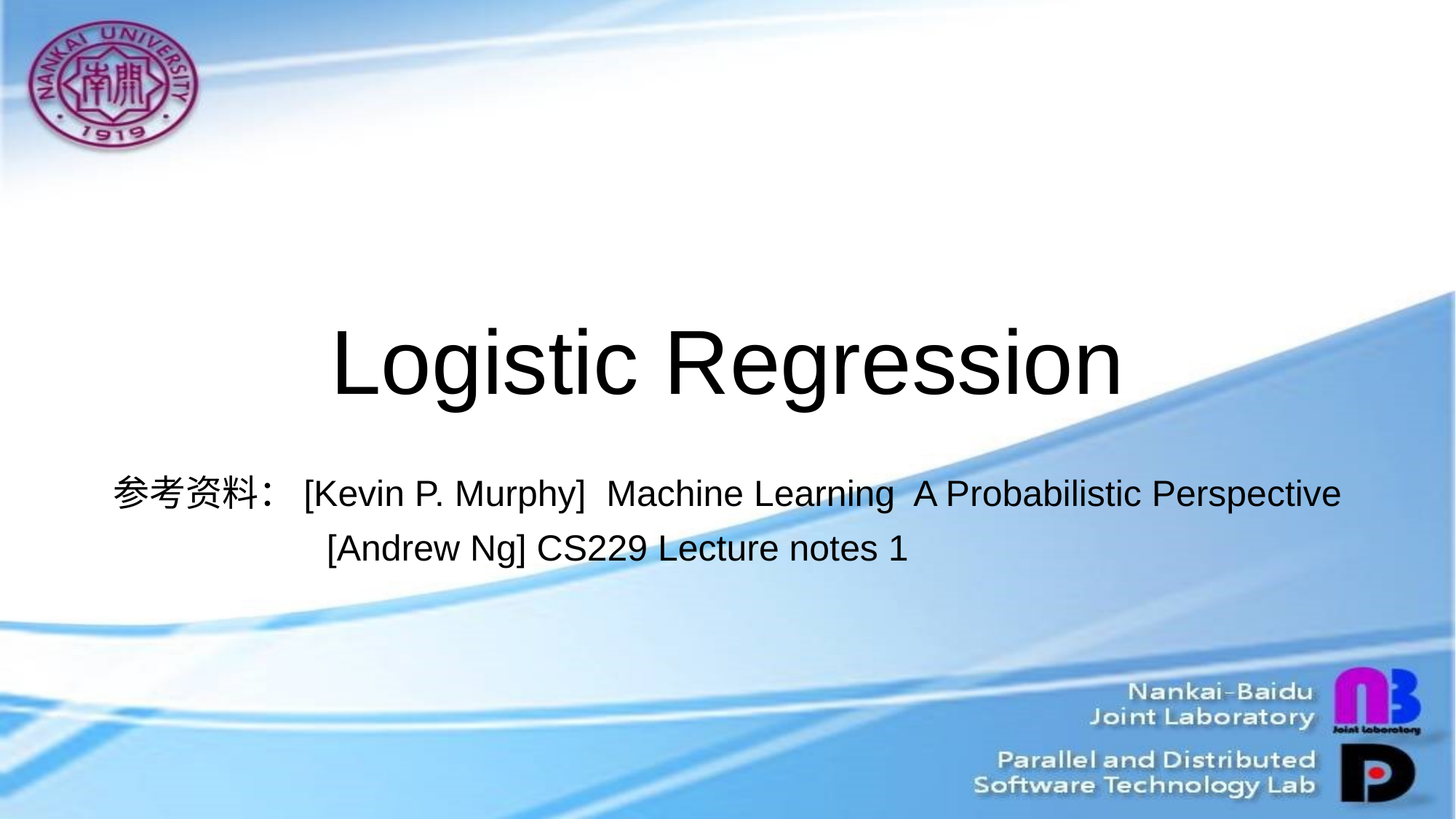

# Logistic Regression
参考资料：[Kevin P. Murphy]  Machine Learning  A Probabilistic Perspective
                               [Andrew Ng] CS229 Lecture notes 1